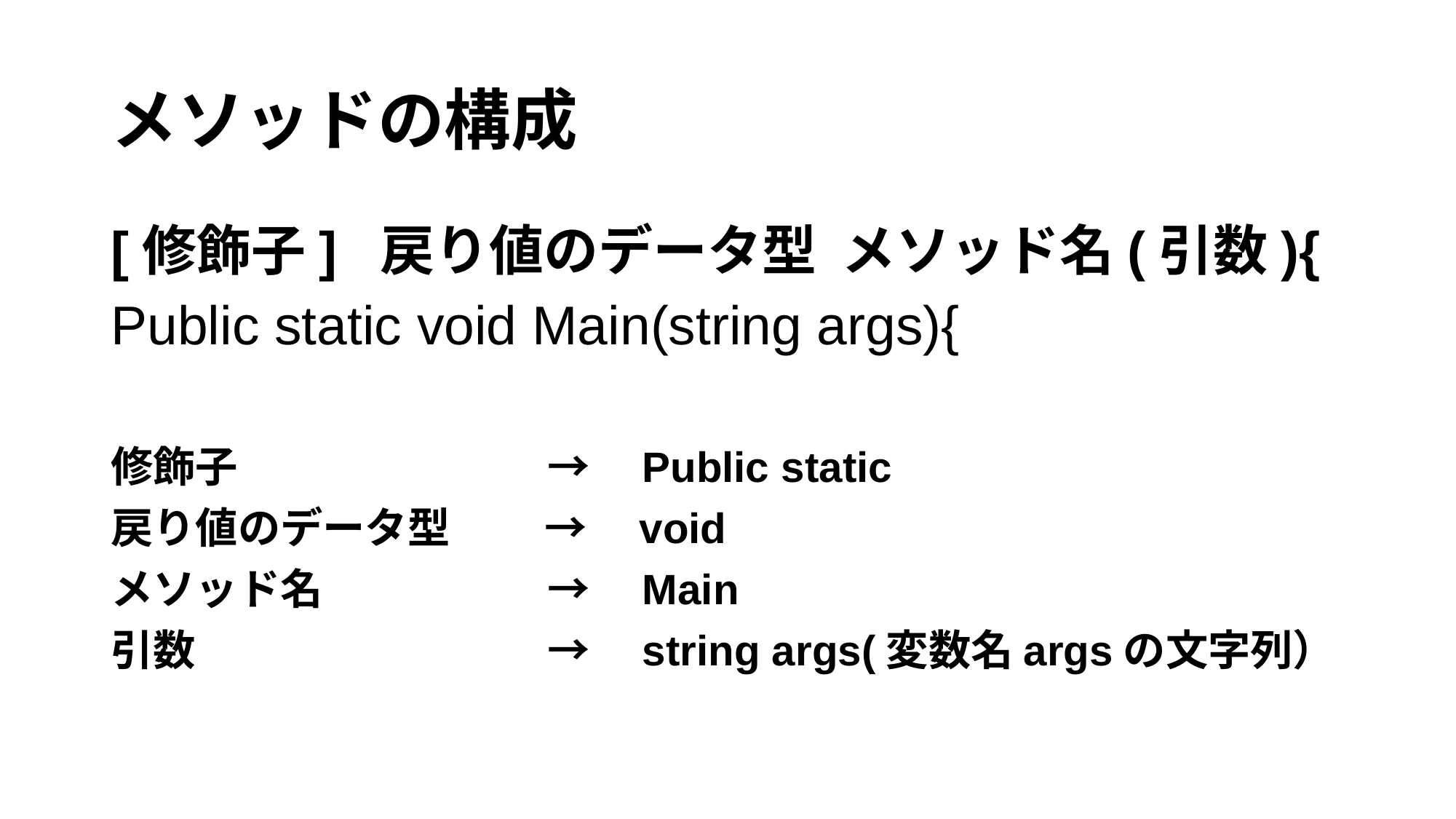

# メソッドの構成
[修飾子]  戻り値のデータ型  メソッド名(引数){
Public static void Main(string args){

修飾子　			→　Public static
戻り値のデータ型　　 →　void
メソッド名　		→　Main
引数				→　string args(変数名argsの文字列）